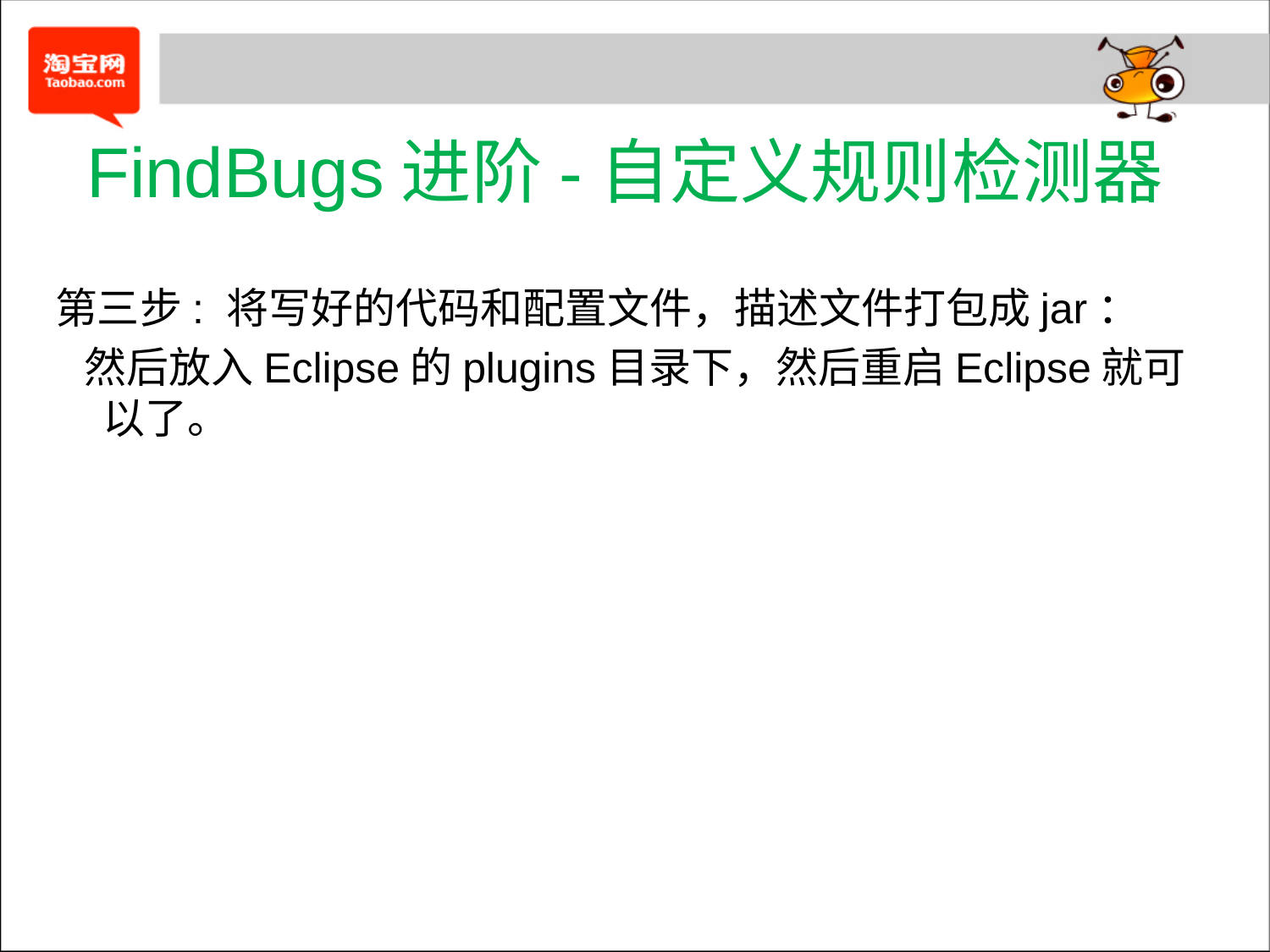

# FindBugs进阶-自定义规则检测器
第三步: 将写好的代码和配置文件，描述文件打包成jar：
  然后放入Eclipse的plugins目录下，然后重启Eclipse就可以了。